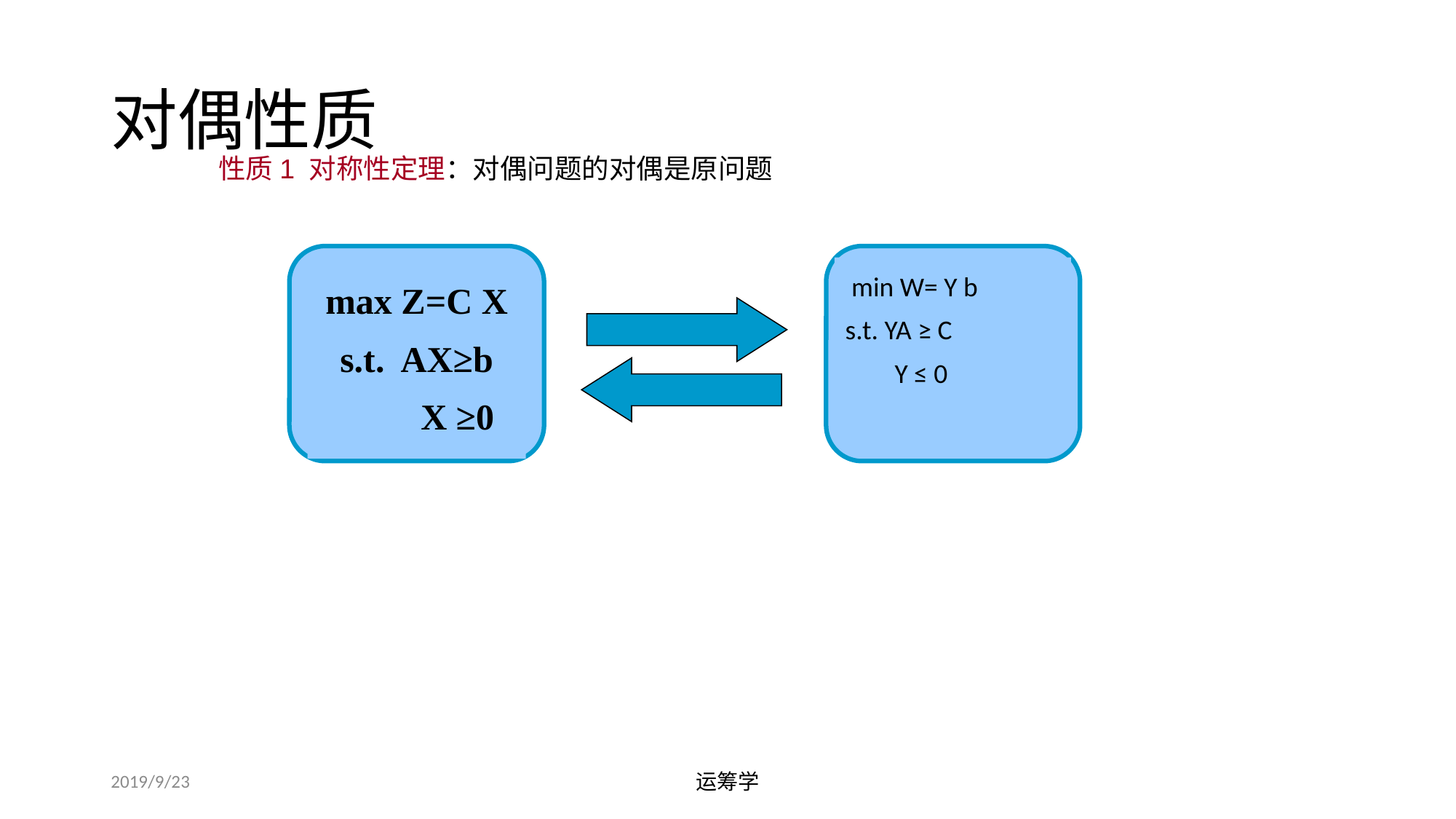

# 对偶性质
性质1 对称性定理：对偶问题的对偶是原问题

max Z=C X
s.t.  AX≥b
         X ≥0

 min W= Y b
s.t. YA ≥ C
        Y ≤ 0

2019/9/23
运筹学